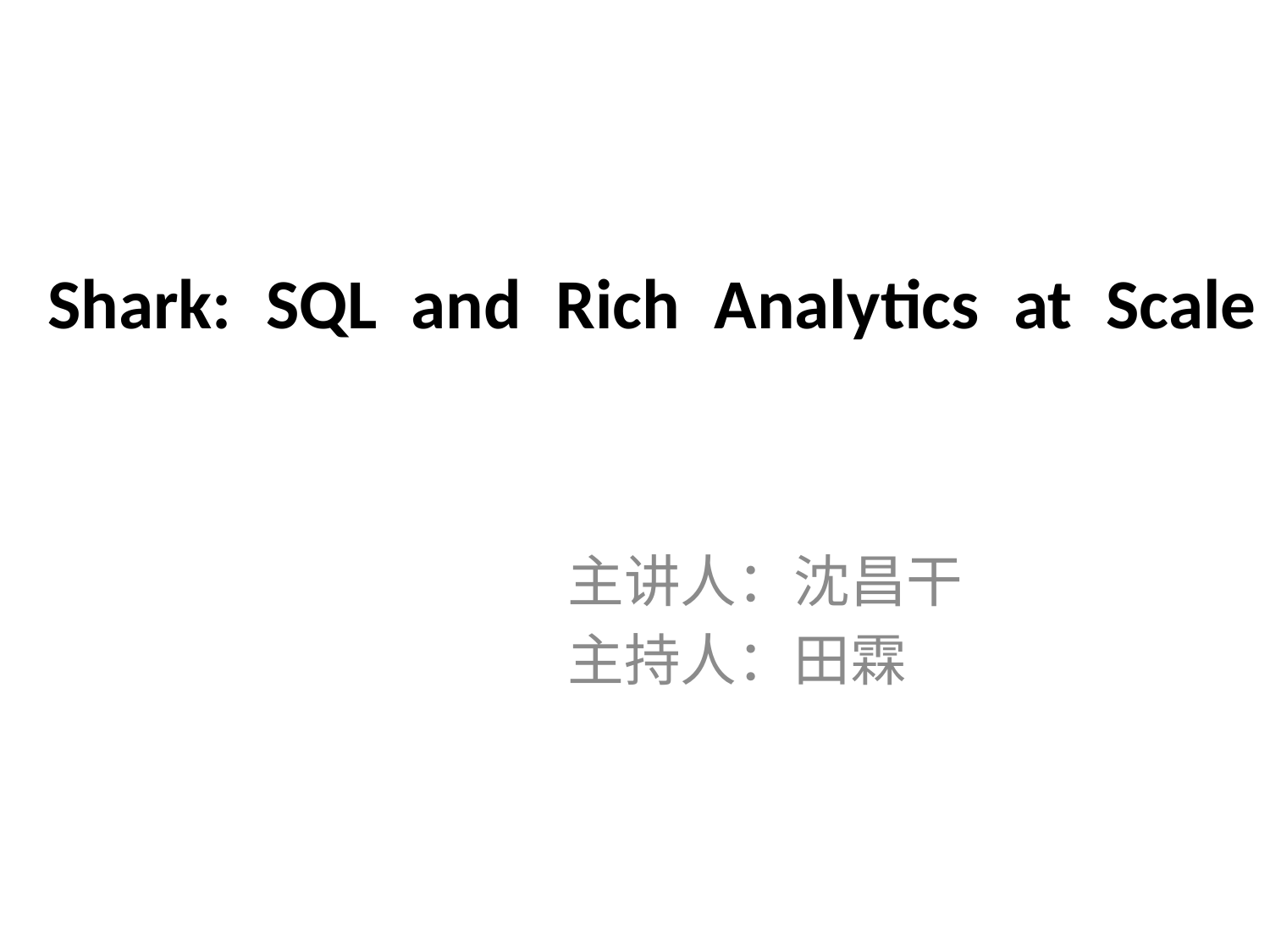

# Shark: SQL and Rich Analytics at Scale
主讲人：沈昌干
主持人：田霖